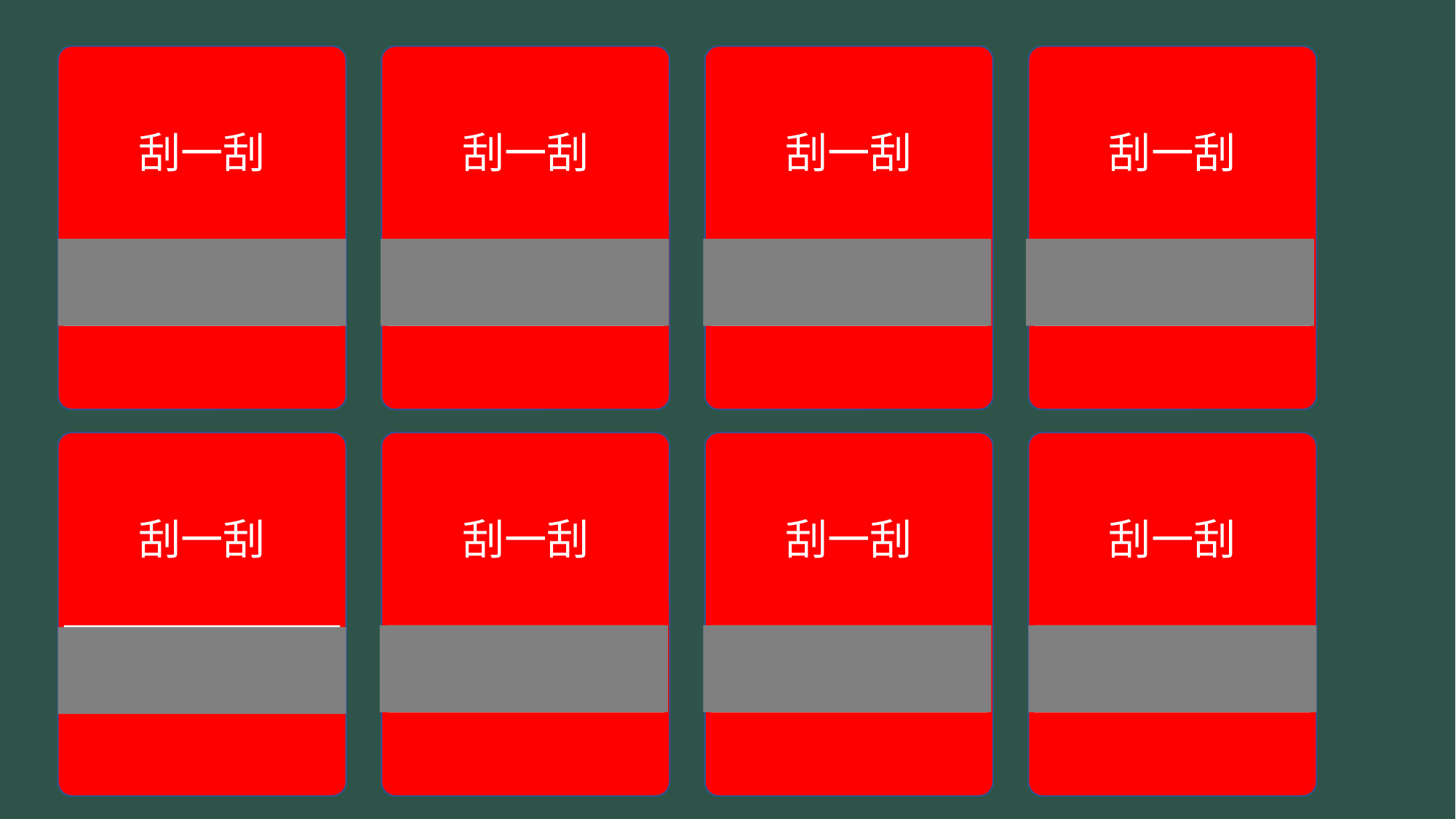

刮一刮

棒棒糖一颗
刮一刮

书籍一本
刮一刮

辣条一包
刮一刮

试卷一套

刮一刮

免作业一次
刮一刮

试卷一套
刮一刮

什么也没有
刮一刮

祝你好运